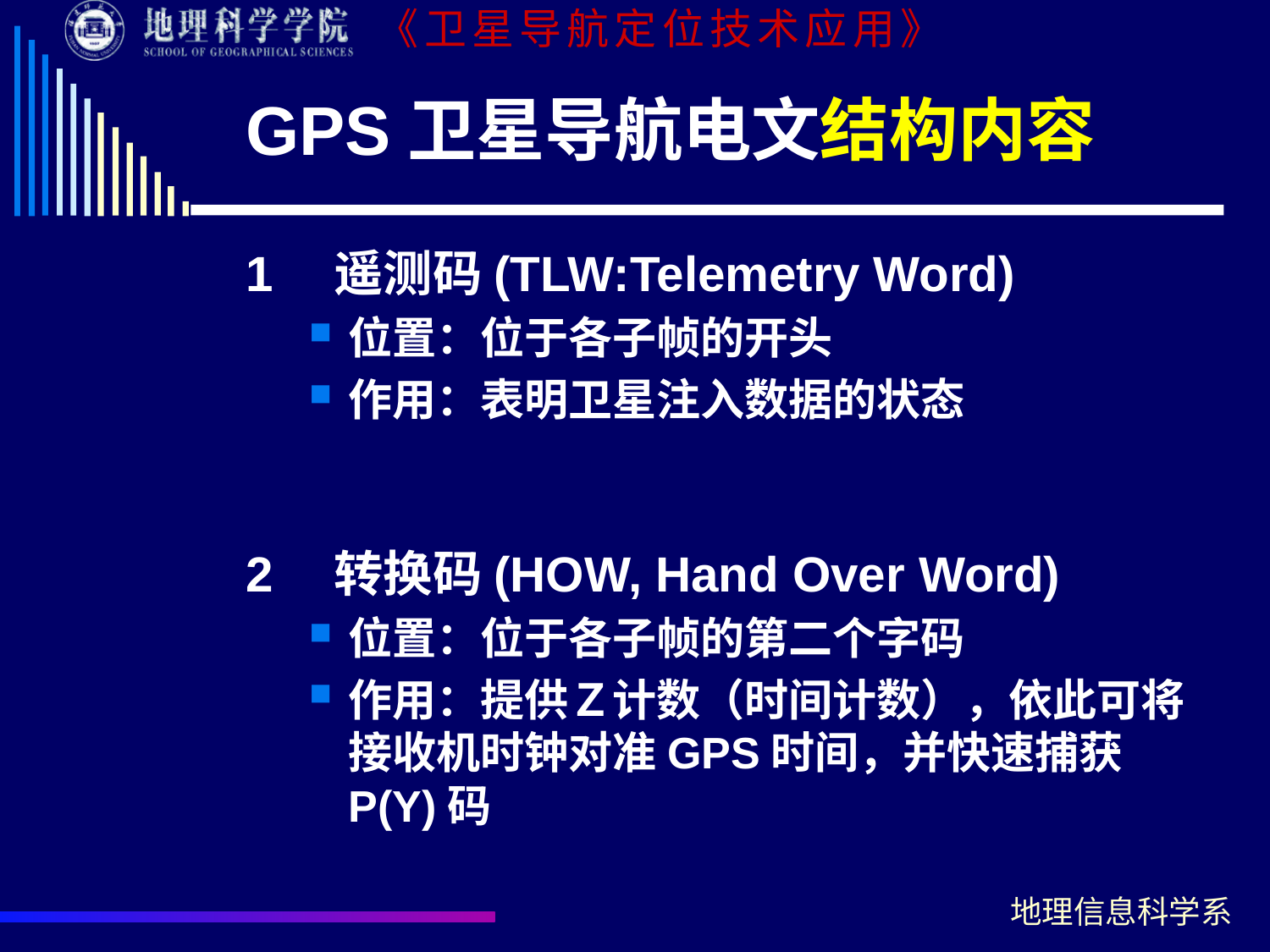

# GPS卫星导航电文结构内容
1　遥测码(TLW:Telemetry Word)
位置：位于各子帧的开头
作用：表明卫星注入数据的状态

2　转换码(HOW, Hand Over Word)
位置：位于各子帧的第二个字码
作用：提供Ｚ计数（时间计数），依此可将接收机时钟对准GPS时间，并快速捕获P(Y)码